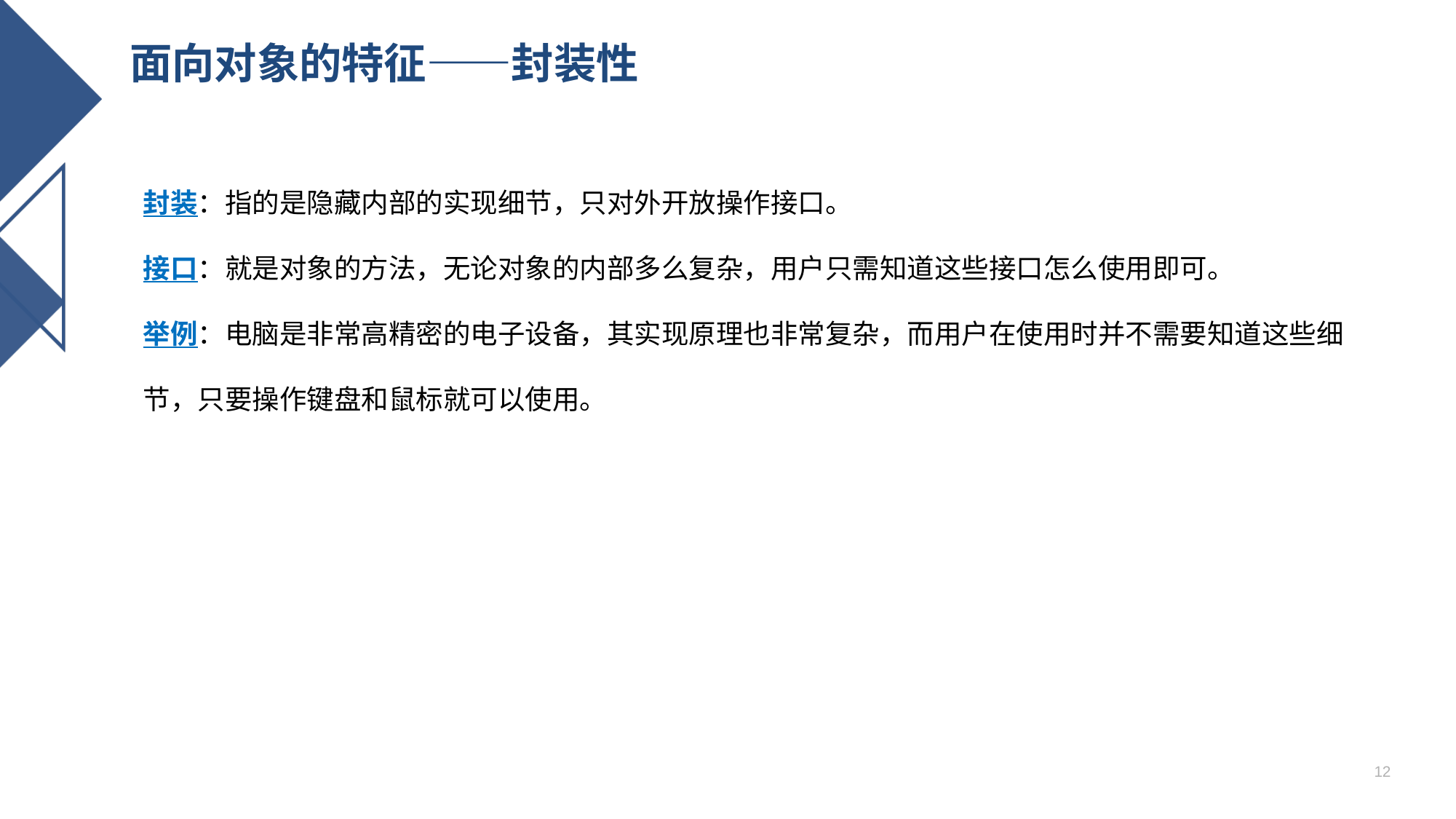

# 面向对象的特征——封装性
封装：指的是隐藏内部的实现细节，只对外开放操作接口。
接口：就是对象的方法，无论对象的内部多么复杂，用户只需知道这些接口怎么使用即可。
举例：电脑是非常高精密的电子设备，其实现原理也非常复杂，而用户在使用时并不需要知道这些细节，只要操作键盘和鼠标就可以使用。
12